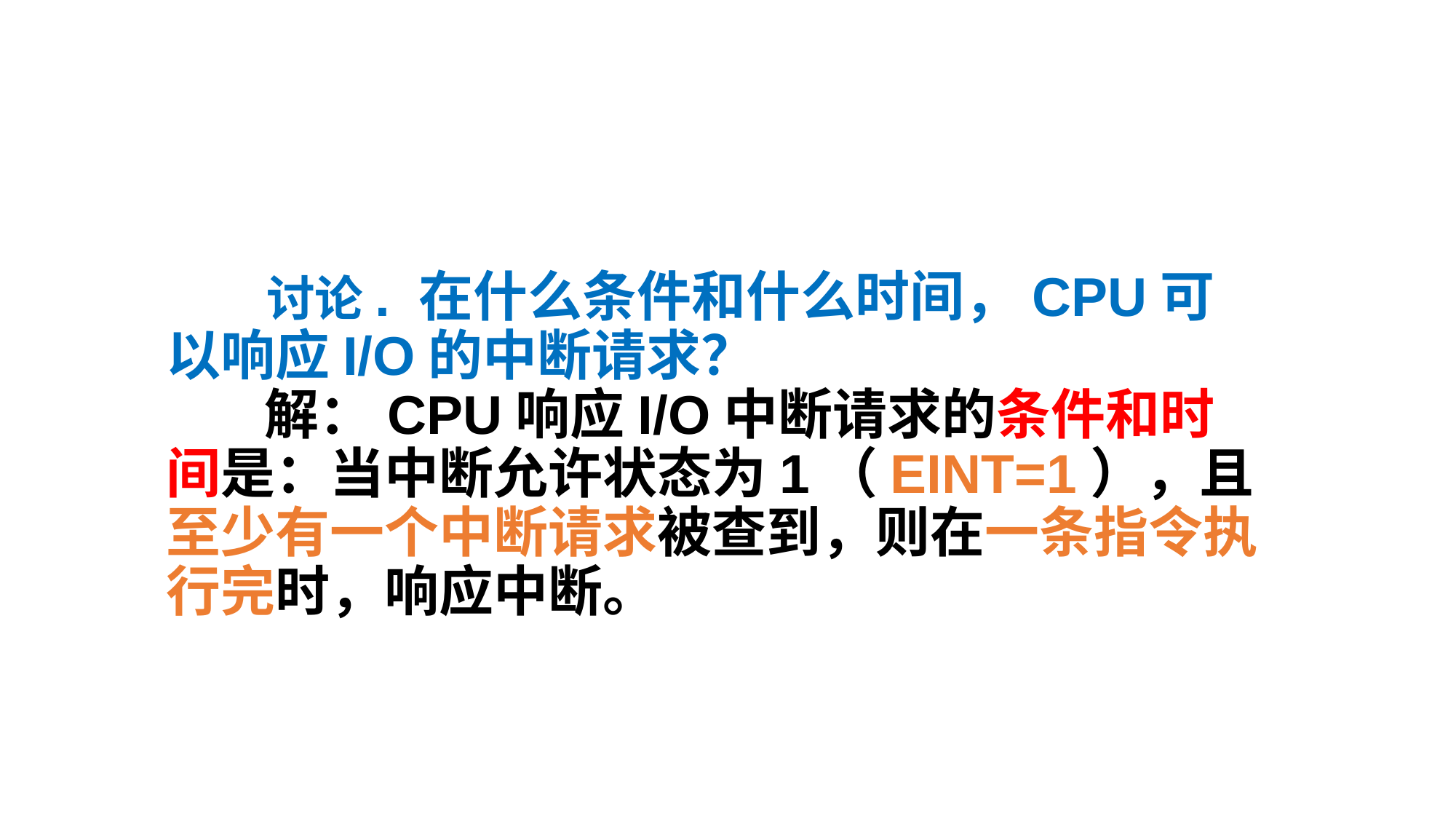

# 讨论. 在什么条件和什么时间，CPU可以响应I/O的中断请求？ 解：CPU响应I/O中断请求的条件和时间是：当中断允许状态为1（EINT=1），且至少有一个中断请求被查到，则在一条指令执行完时，响应中断。